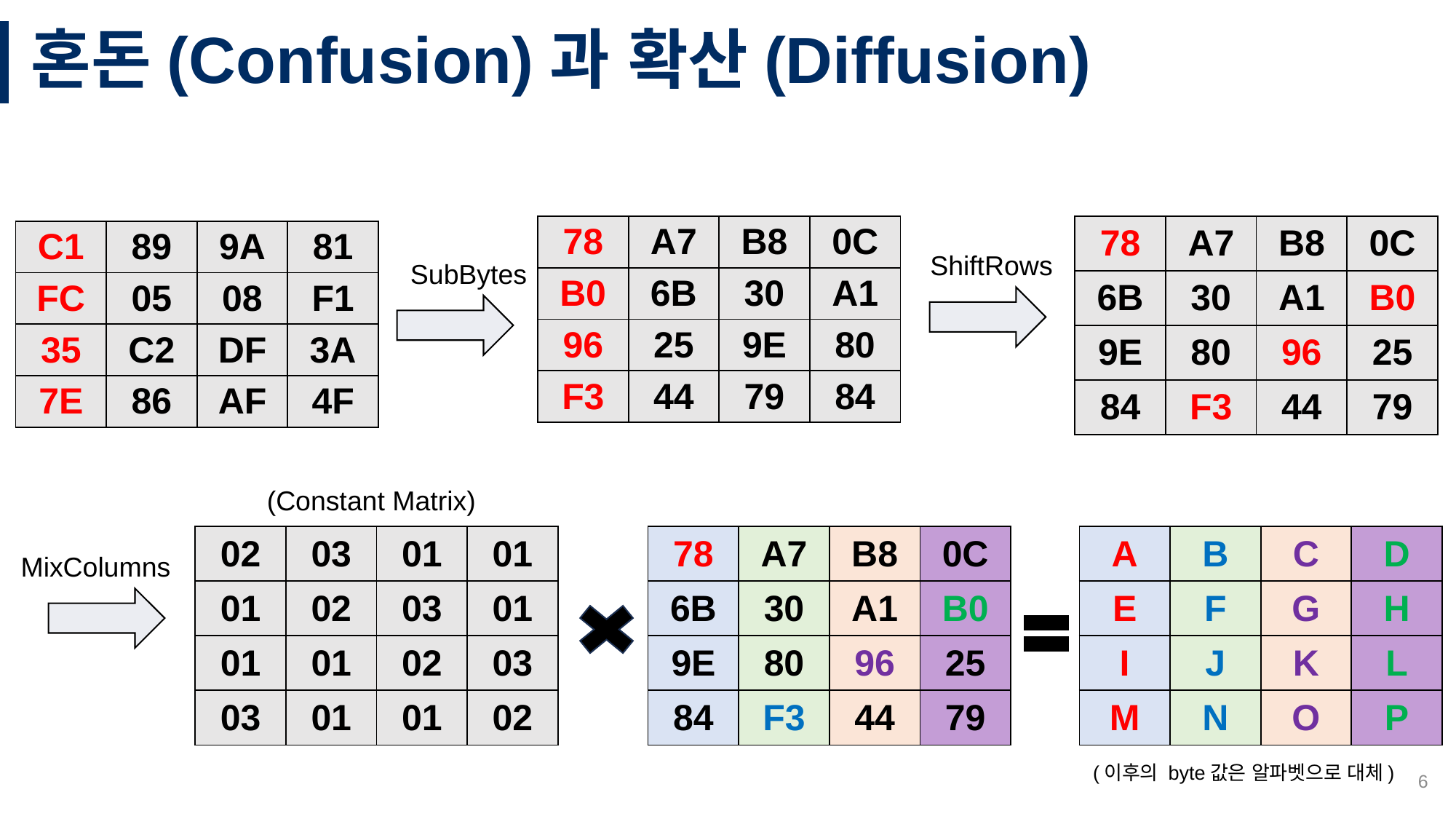

# 혼돈(Confusion)과 확산(Diffusion)
| 78 | A7 | B8 | 0C |
| --- | --- | --- | --- |
| B0 | 6B | 30 | A1 |
| 96 | 25 | 9E | 80 |
| F3 | 44 | 79 | 84 |
| 78 | A7 | B8 | 0C |
| --- | --- | --- | --- |
| 6B | 30 | A1 | B0 |
| 9E | 80 | 96 | 25 |
| 84 | F3 | 44 | 79 |
| C1 | 89 | 9A | 81 |
| --- | --- | --- | --- |
| FC | 05 | 08 | F1 |
| 35 | C2 | DF | 3A |
| 7E | 86 | AF | 4F |
ShiftRows
SubBytes

(Constant Matrix)
| 02 | 03 | 01 | 01 |
| --- | --- | --- | --- |
| 01 | 02 | 03 | 01 |
| 01 | 01 | 02 | 03 |
| 03 | 01 | 01 | 02 |
| 78 | A7 | B8 | 0C |
| --- | --- | --- | --- |
| 6B | 30 | A1 | B0 |
| 9E | 80 | 96 | 25 |
| 84 | F3 | 44 | 79 |
| A | B | C | D |
| --- | --- | --- | --- |
| E | F | G | H |
| I | J | K | L |
| M | N | O | P |
MixColumns

(이후의 byte값은 알파벳으로 대체)
6